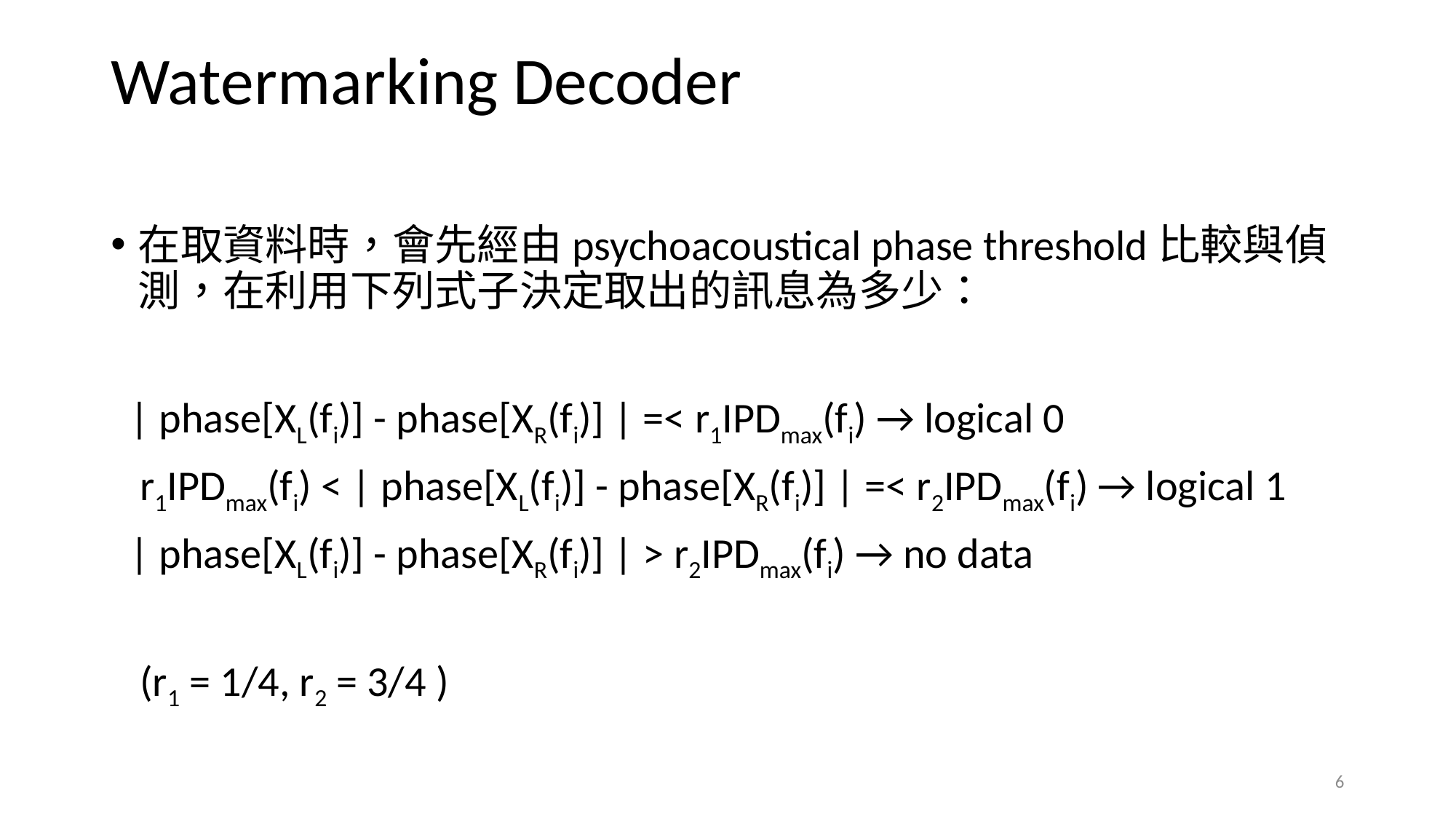

# Watermarking Decoder
在取資料時，會先經由psychoacoustical phase threshold比較與偵測，在利用下列式子決定取出的訊息為多少：

  | phase[XL(fi)] - phase[XR(fi)] | =< r1IPDmax(fi) → logical 0
   r1IPDmax(fi) < | phase[XL(fi)] - phase[XR(fi)] | =< r2IPDmax(fi) → logical 1
  | phase[XL(fi)] - phase[XR(fi)] | > r2IPDmax(fi) → no data

   (r1 = 1/4, r2 = 3/4 )

6